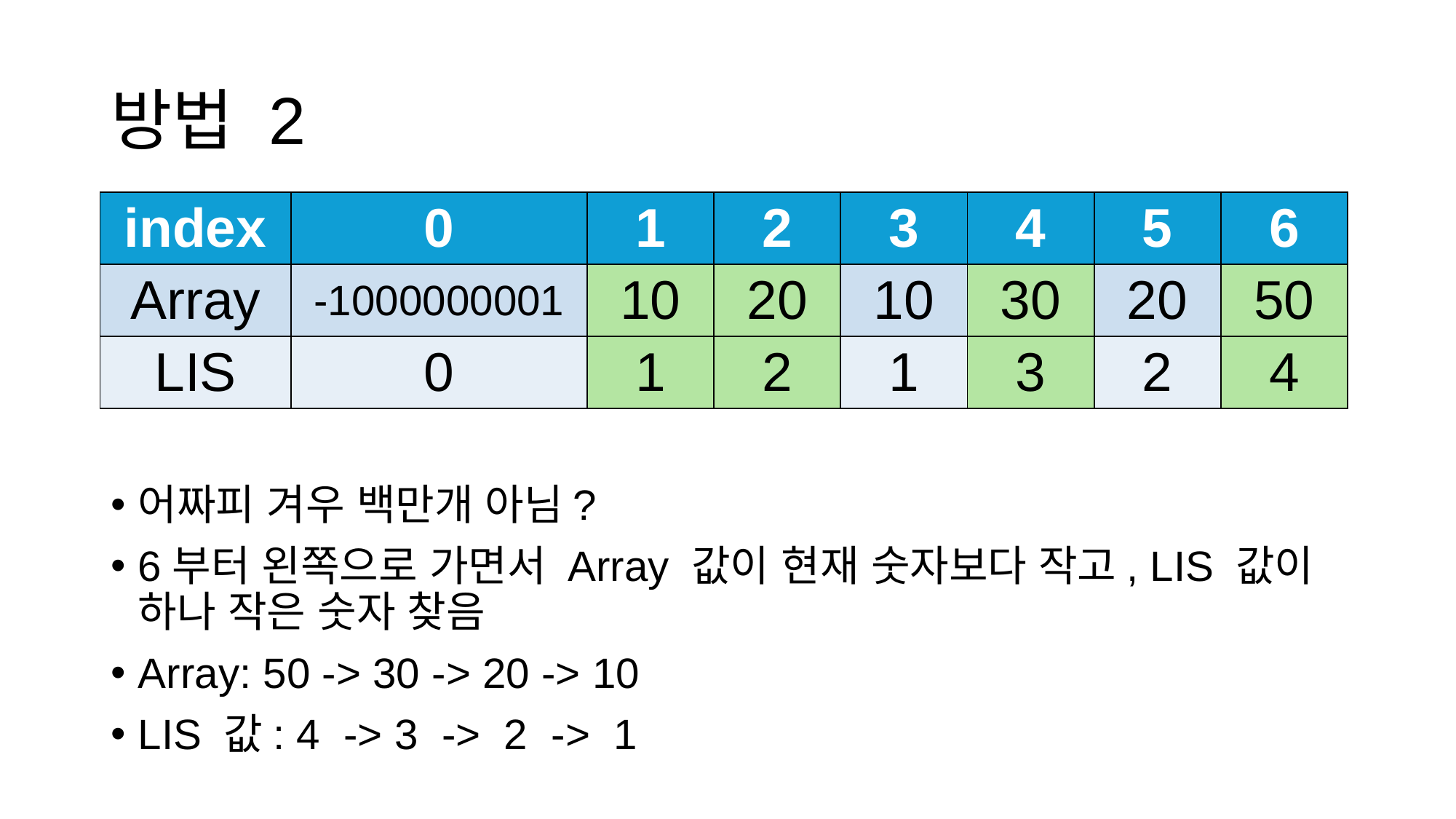

# 방법 2
| index | 0 | 1 | 2 | 3 | 4 | 5 | 6 |
| --- | --- | --- | --- | --- | --- | --- | --- |
| Array | -1000000001 | 10 | 20 | 10 | 30 | 20 | 50 |
| LIS | 0 | 1 | 2 | 1 | 3 | 2 | 4 |
어짜피 겨우 백만개 아님?
6부터 왼쪽으로 가면서 Array 값이 현재 숫자보다 작고, LIS 값이 하나 작은 숫자 찾음
Array: 50 -> 30 -> 20 -> 10
LIS 값: 4  -> 3  ->  2  ->  1